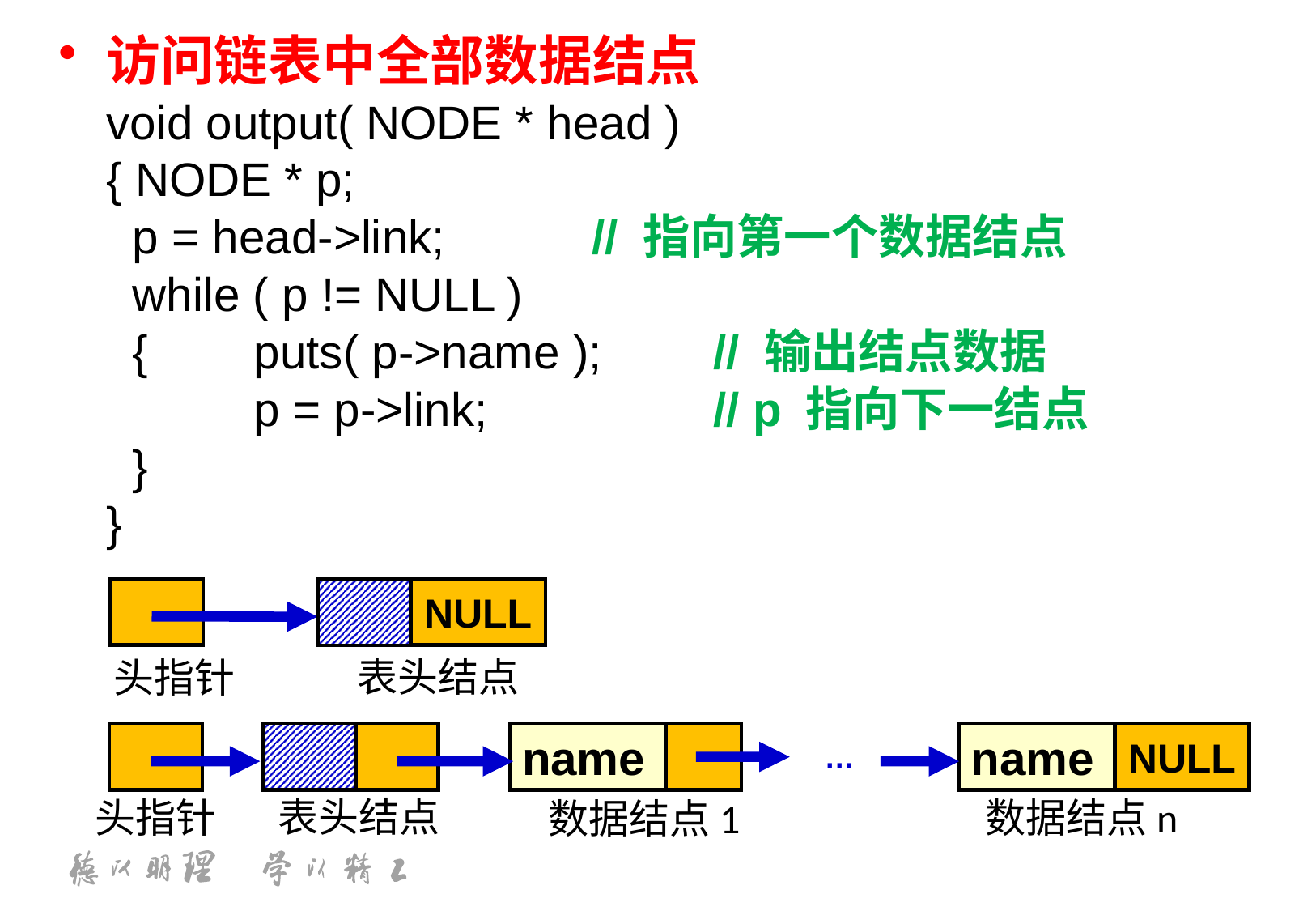

访问链表中全部数据结点
	void output( NODE * head )
	{ NODE * p;
	  p = head->link;	   	// 指向第一个数据结点
	  while ( p != NULL )
	  {	  puts( p->name );	// 输出结点数据
		  p = p->link;		// p 指向下一结点
	  }
	}

NULL

表头结点
头指针
Head node

name

name
NULL

…

表头结点
头指针
数据结点n
数据结点1
93